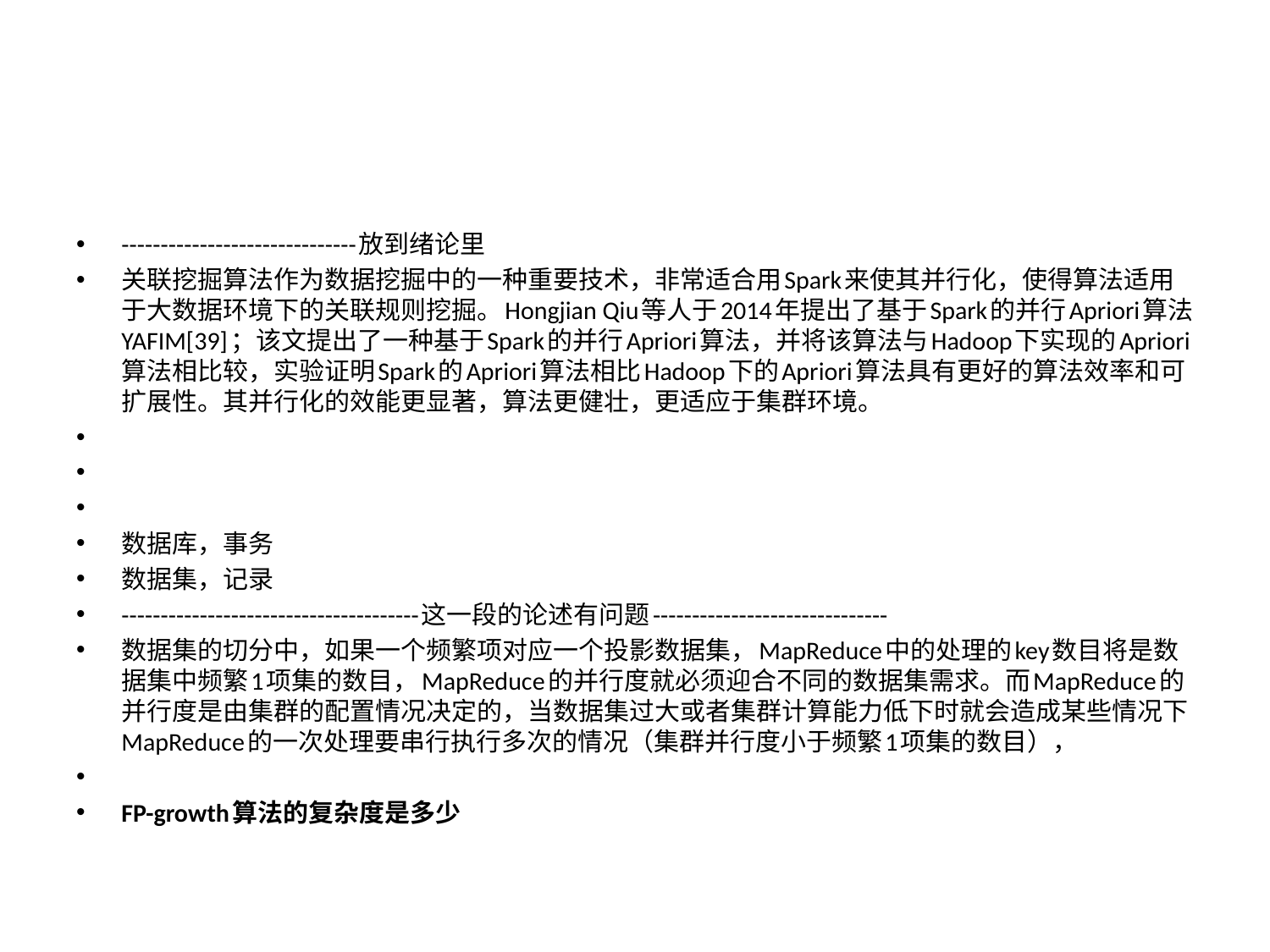

#
------------------------------放到绪论里
关联挖掘算法作为数据挖掘中的一种重要技术，非常适合用Spark来使其并行化，使得算法适用于大数据环境下的关联规则挖掘。Hongjian Qiu等人于2014年提出了基于Spark的并行Apriori算法YAFIM[39]；该文提出了一种基于Spark的并行Apriori算法，并将该算法与Hadoop下实现的Apriori算法相比较，实验证明Spark的Apriori算法相比Hadoop下的Apriori算法具有更好的算法效率和可扩展性。其并行化的效能更显著，算法更健壮，更适应于集群环境。

数据库，事务
数据集，记录
--------------------------------------这一段的论述有问题------------------------------
数据集的切分中，如果一个频繁项对应一个投影数据集，MapReduce中的处理的key数目将是数据集中频繁1项集的数目，MapReduce的并行度就必须迎合不同的数据集需求。而MapReduce的并行度是由集群的配置情况决定的，当数据集过大或者集群计算能力低下时就会造成某些情况下MapReduce的一次处理要串行执行多次的情况（集群并行度小于频繁1项集的数目），

FP-growth算法的复杂度是多少